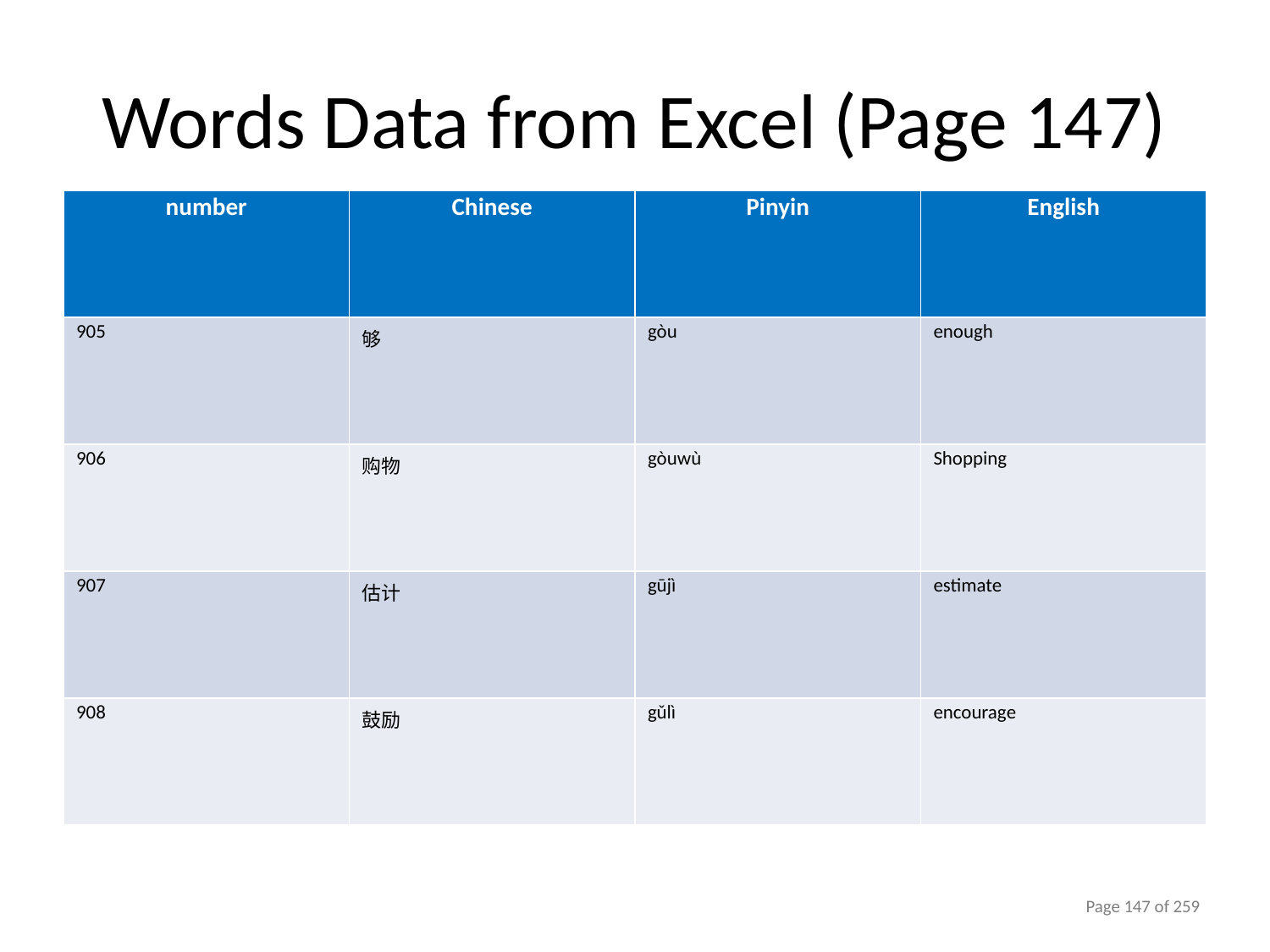

# Words Data from Excel (Page 147)
| number | Chinese | Pinyin | English |
| --- | --- | --- | --- |
| 905 | 够 | gòu | enough |
| 906 | 购物 | gòuwù | Shopping |
| 907 | 估计 | gūjì | estimate |
| 908 | 鼓励 | gǔlì | encourage |

Page 147 of 259